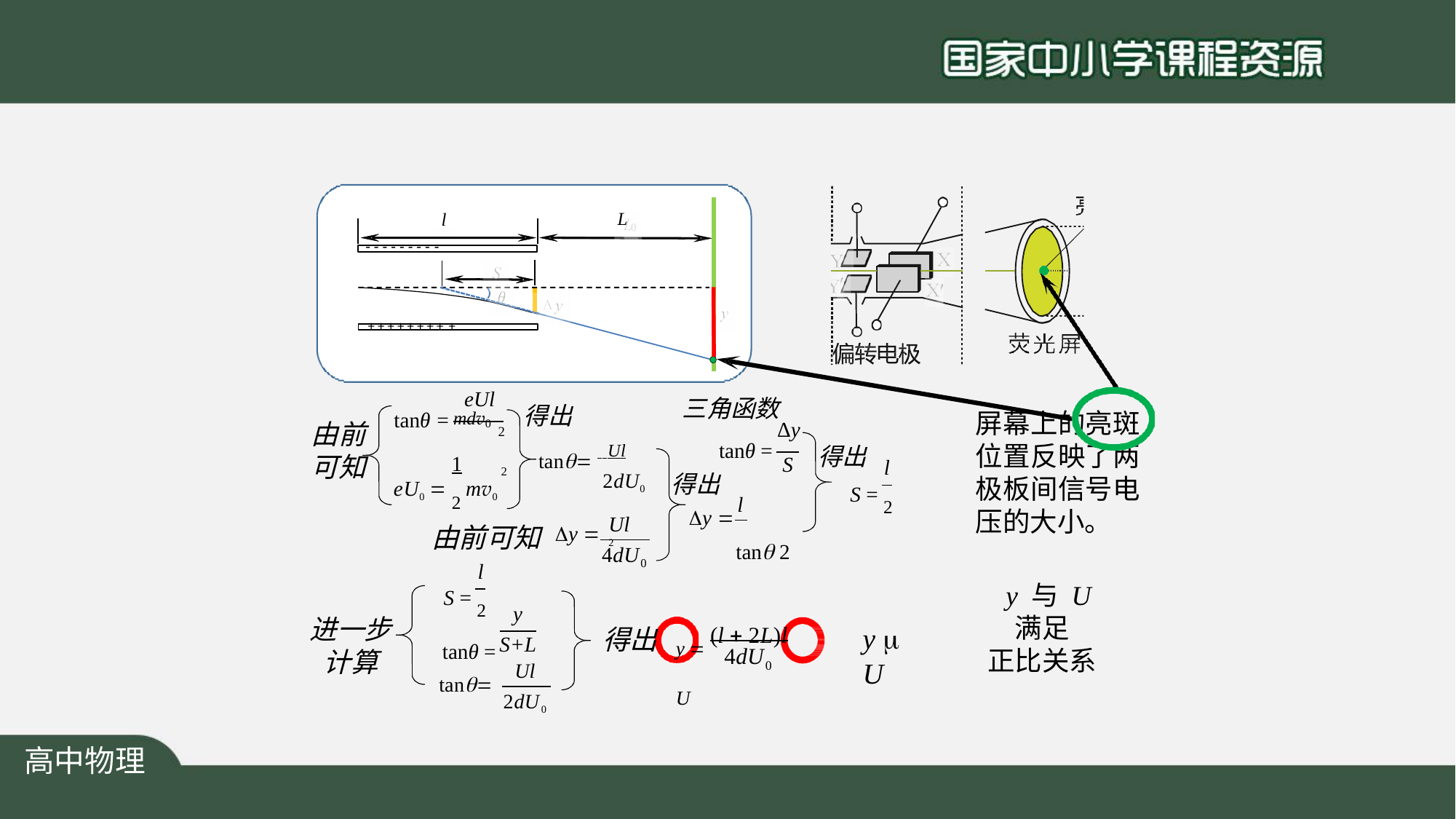

l

L

- - - - - - - - -

+ + + + + + + + +

eUl
tanθ =
三角函数
屏幕上的亮斑 位置反映了两 极板间信号电 压的大小。

由前 可知
mdv0	得出
2
Δy
tanθ =

得出

1
S
tanθ=   Ul
2dU0

l
2
eU0 = 2 mv0
得出
S = 2

l
Δy =		tanθ 2
Ul 2
由前可知
l

Δy =
4dU

0
S = 2
tanθ =
y 与 U
满足 正比关系

y
y = (l + 2L)l U
进一步 计算

y μ U
得出
S+L
Ul

4dU

0
tanθ=
2dU0

高中物理